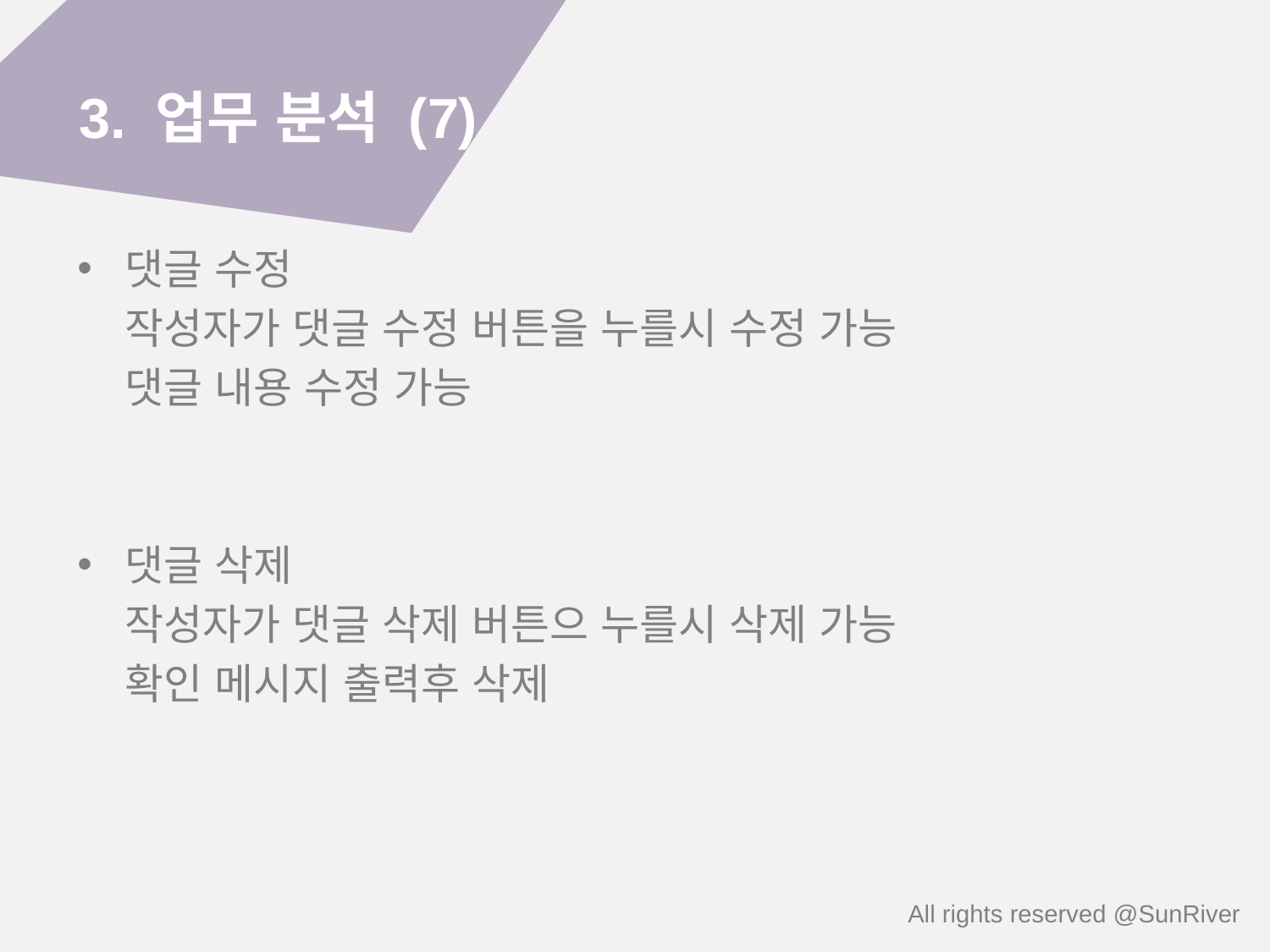

3. 업무 분석 (7)
댓글 수정
	작성자가 댓글 수정 버튼을 누를시 수정 가능
	댓글 내용 수정 가능

댓글 삭제
	작성자가 댓글 삭제 버튼으 누를시 삭제 가능
	확인 메시지 출력후 삭제